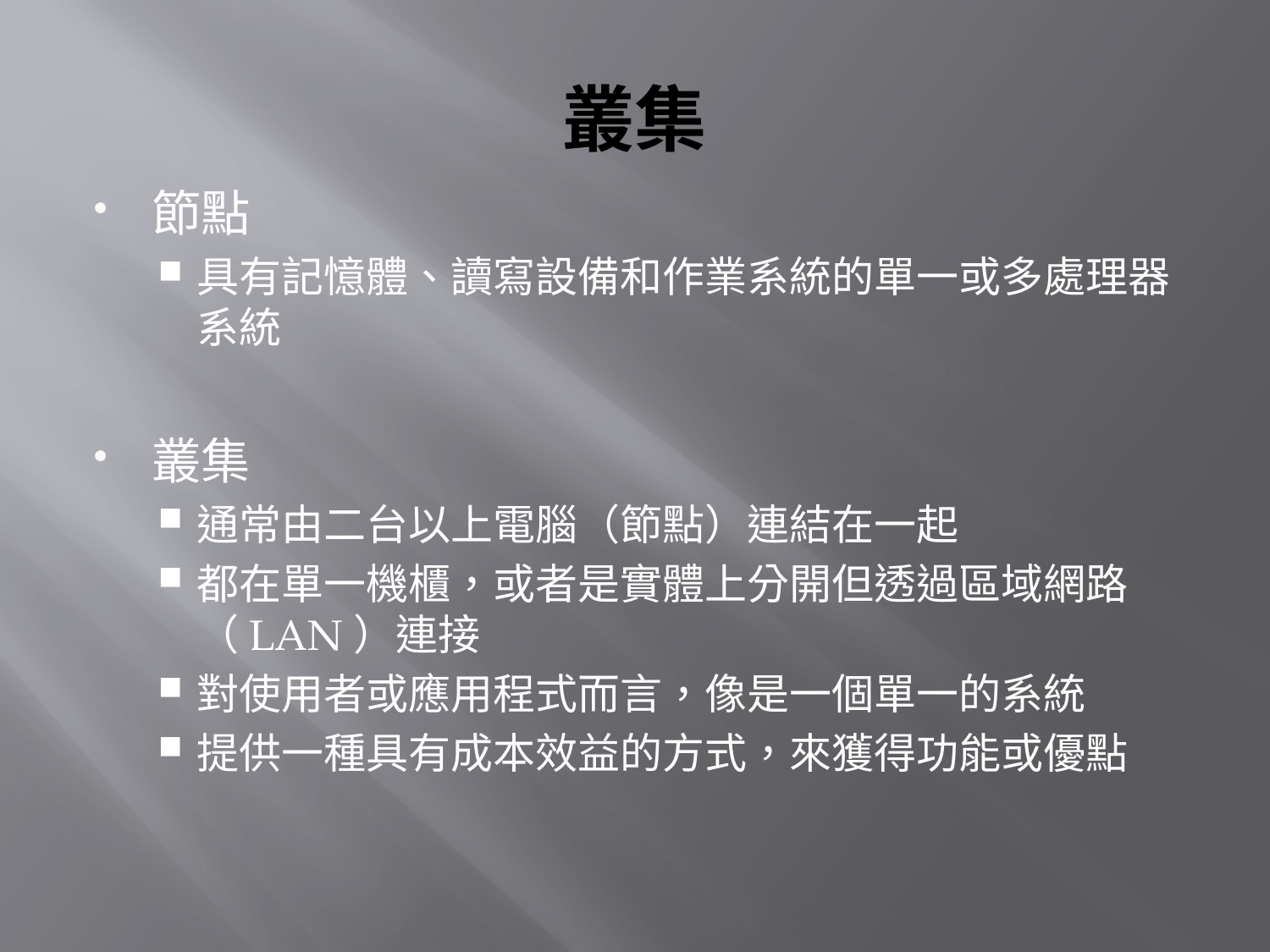

# 叢集
節點
具有記憶體、讀寫設備和作業系統的單一或多處理器系統

叢集
通常由二台以上電腦（節點）連結在一起
都在單一機櫃，或者是實體上分開但透過區域網路（LAN）連接
對使用者或應用程式而言，像是一個單一的系統
提供一種具有成本效益的方式，來獲得功能或優點